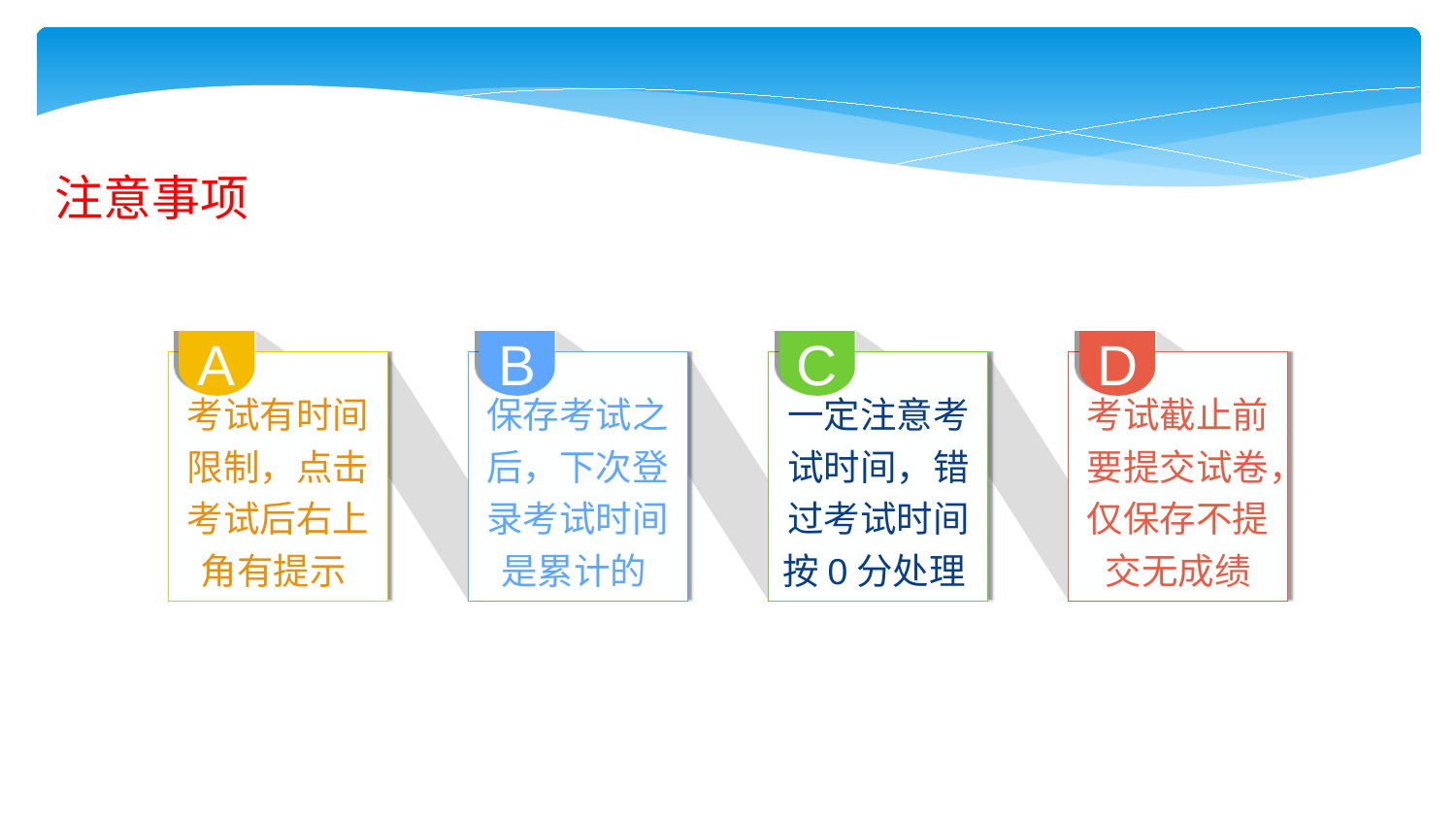

注意事项
A
B
C
D

一定注意考试时间，错过考试时间按0分处理
考试有时间限制，点击考试后右上角有提示
保存考试之后，下次登录考试时间是累计的
考试截止前要提交试卷，仅保存不提交无成绩